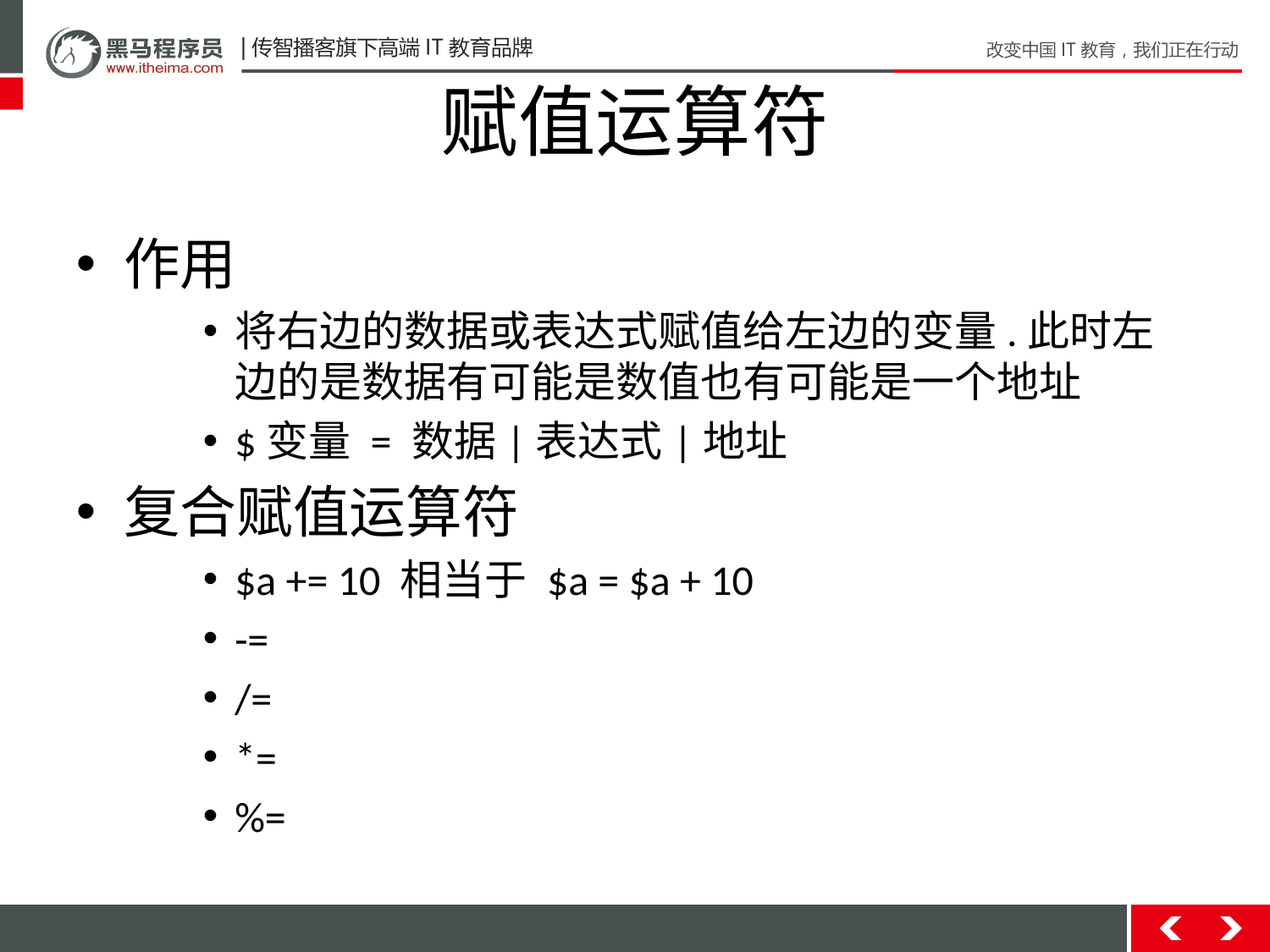

# 赋值运算符
作用
将右边的数据或表达式赋值给左边的变量.此时左边的是数据有可能是数值也有可能是一个地址
$变量 = 数据|表达式|地址
复合赋值运算符
$a += 10 相当于 $a = $a + 10
-=
/=
*=
%=